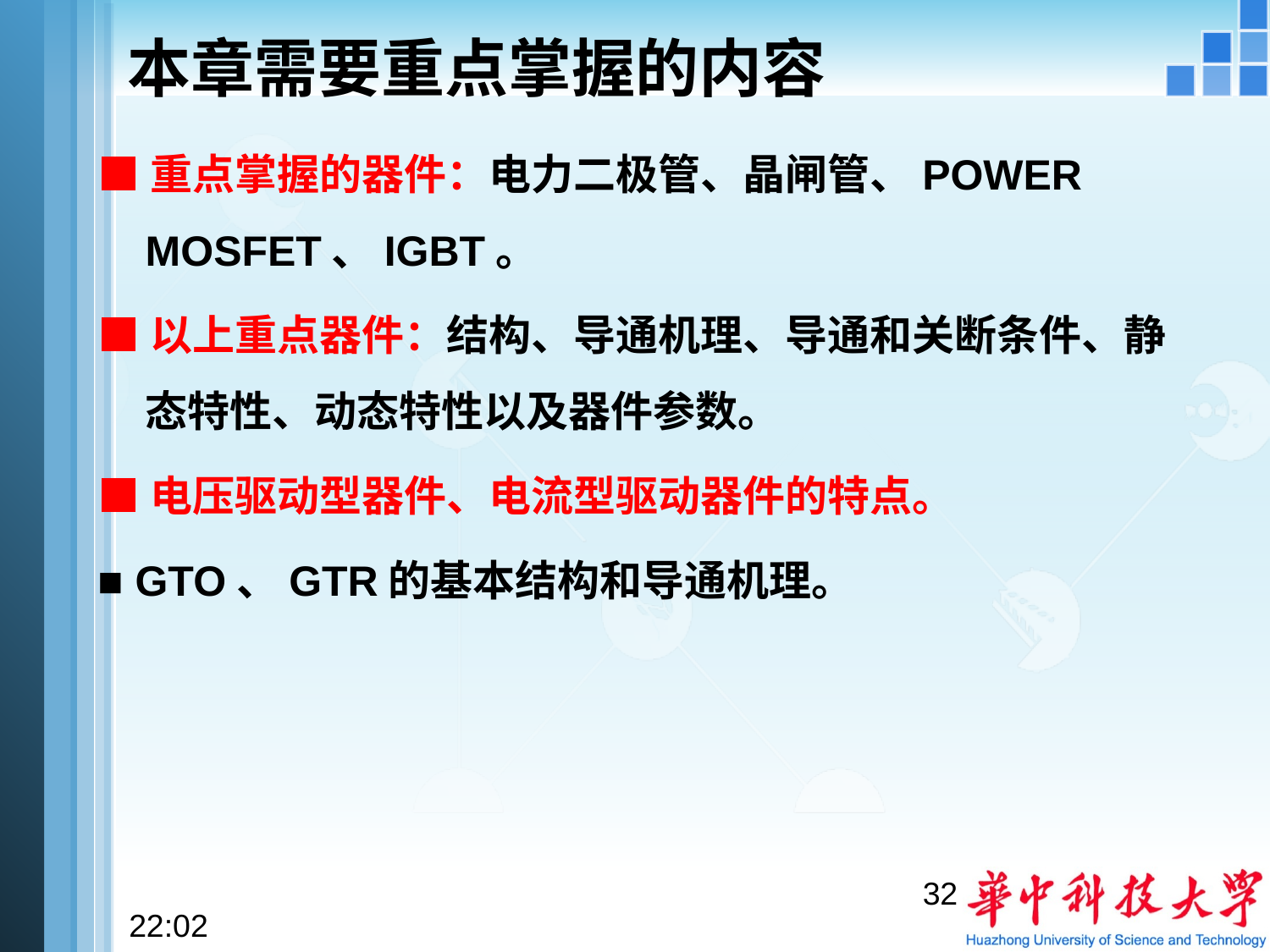

# 本章需要重点掌握的内容
■重点掌握的器件：电力二极管、晶闸管、POWER MOSFET、IGBT。
■以上重点器件：结构、导通机理、导通和关断条件、静态特性、动态特性以及器件参数。
■电压驱动型器件、电流型驱动器件的特点。
■ GTO、GTR的基本结构和导通机理。
32
22:02